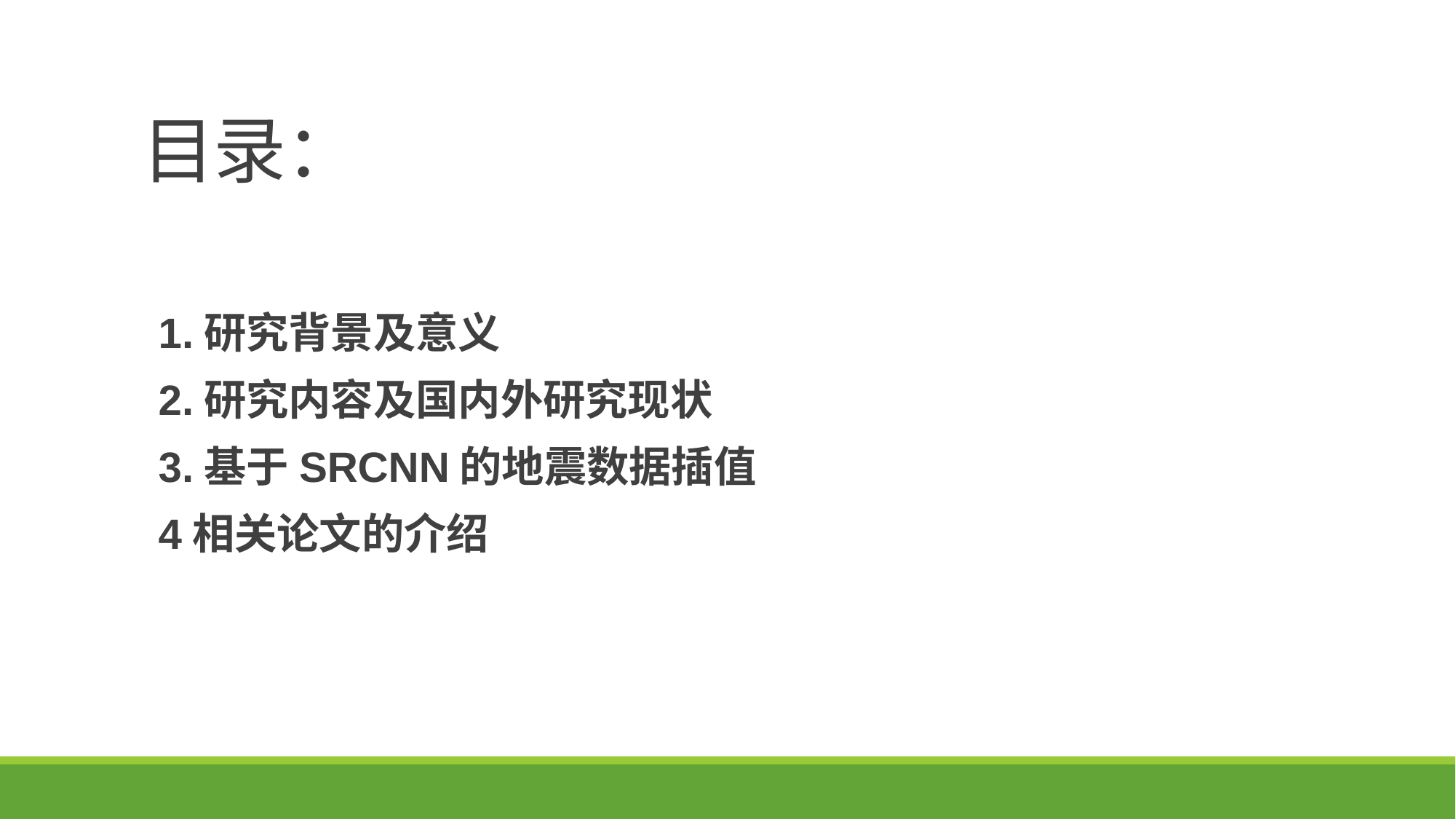

# 目录：
1.研究背景及意义
2.研究内容及国内外研究现状
3.基于SRCNN的地震数据插值
4相关论文的介绍